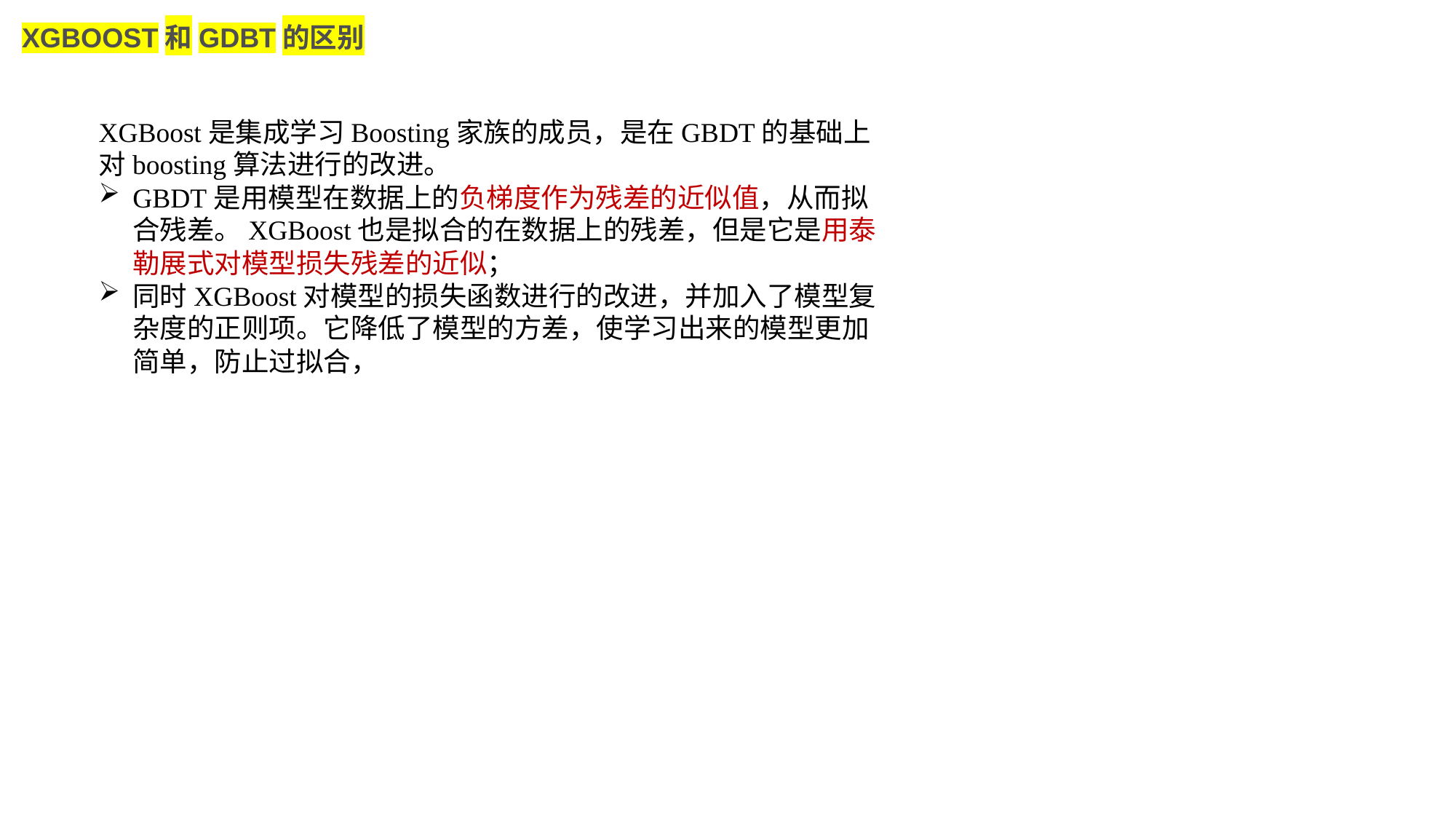

XGBOOST和GDBT的区别
XGBoost是集成学习Boosting家族的成员，是在GBDT的基础上对boosting算法进行的改进。
GBDT是用模型在数据上的负梯度作为残差的近似值，从而拟合残差。XGBoost也是拟合的在数据上的残差，但是它是用泰勒展式对模型损失残差的近似；
同时XGBoost对模型的损失函数进行的改进，并加入了模型复杂度的正则项。它降低了模型的方差，使学习出来的模型更加简单，防止过拟合，